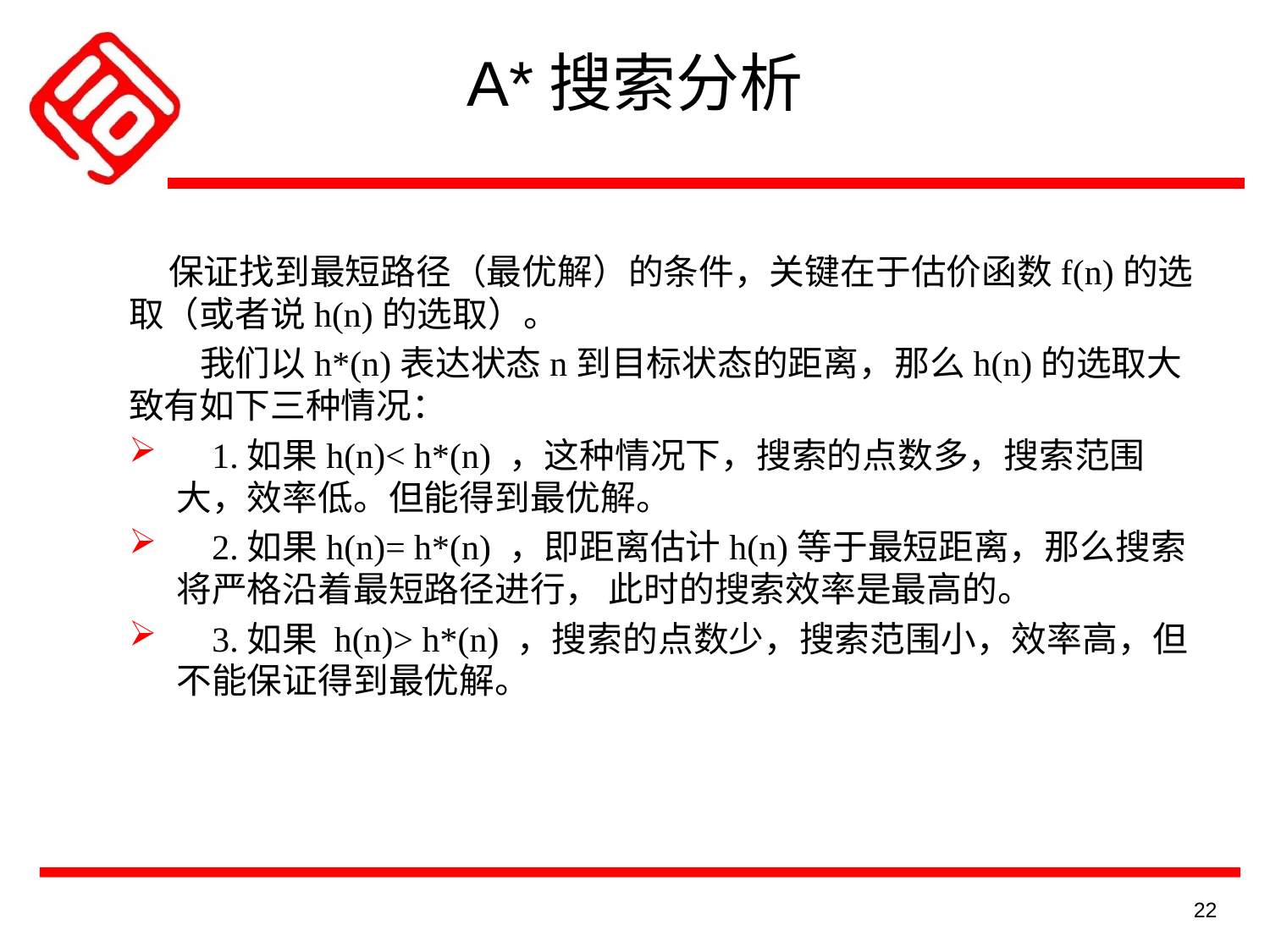

A*搜索分析
    保证找到最短路径（最优解）的条件，关键在于估价函数f(n)的选取（或者说h(n)的选取）。
        我们以h*(n)表达状态n到目标状态的距离，那么h(n)的选取大致有如下三种情况：
    1.如果h(n)< h*(n) ，这种情况下，搜索的点数多，搜索范围大，效率低。但能得到最优解。
    2.如果h(n)= h*(n) ，即距离估计h(n)等于最短距离，那么搜索将严格沿着最短路径进行， 此时的搜索效率是最高的。
    3.如果 h(n)> h*(n) ，搜索的点数少，搜索范围小，效率高，但不能保证得到最优解。

22